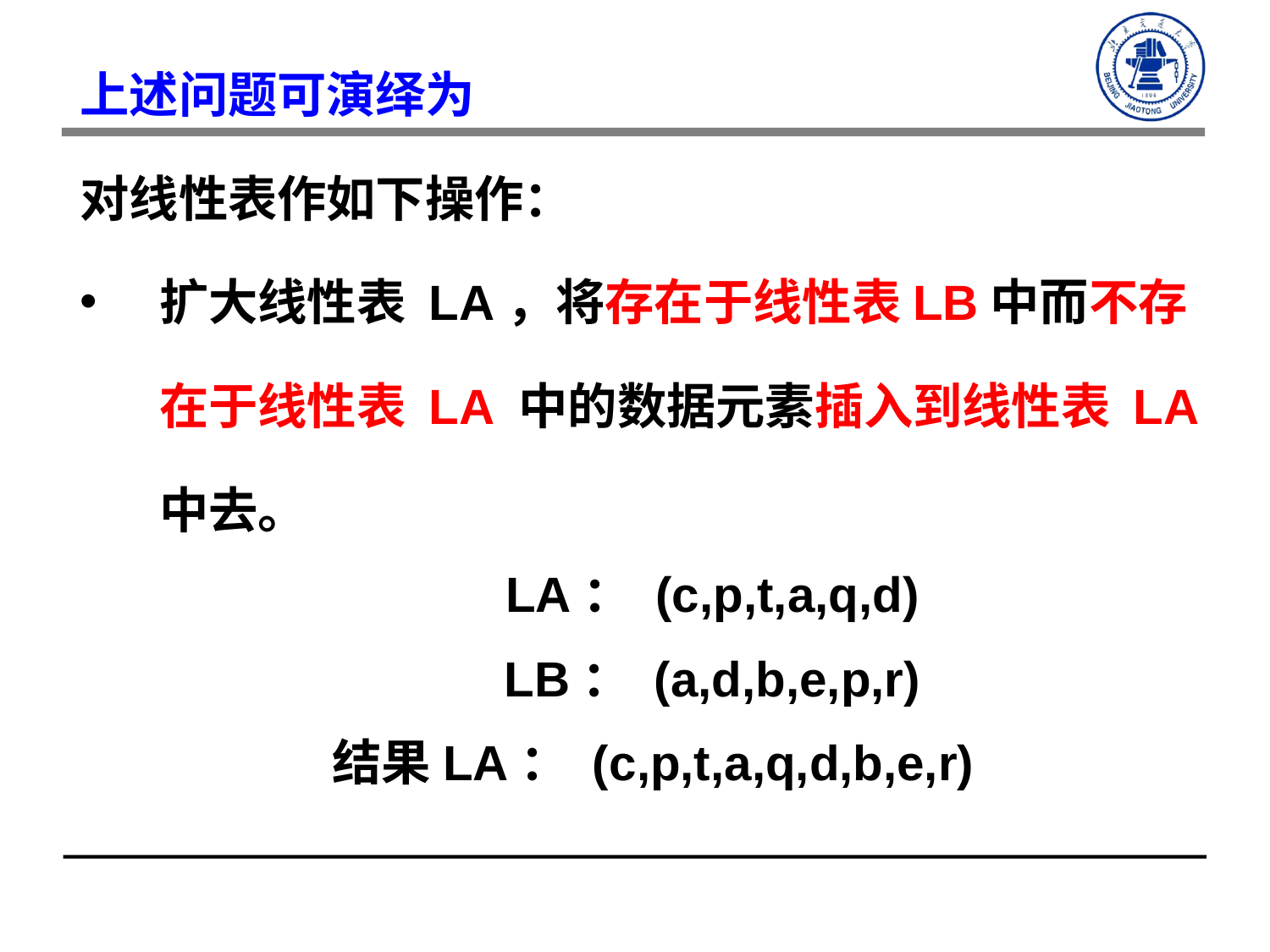

上述问题可演绎为
对线性表作如下操作：
扩大线性表 LA，将存在于线性表LB中而不存在于线性表 LA 中的数据元素插入到线性表 LA 中去。
                LA： (c,p,t,a,q,d)
                LB： (a,d,b,e,p,r)
        结果LA： (c,p,t,a,q,d,b,e,r)